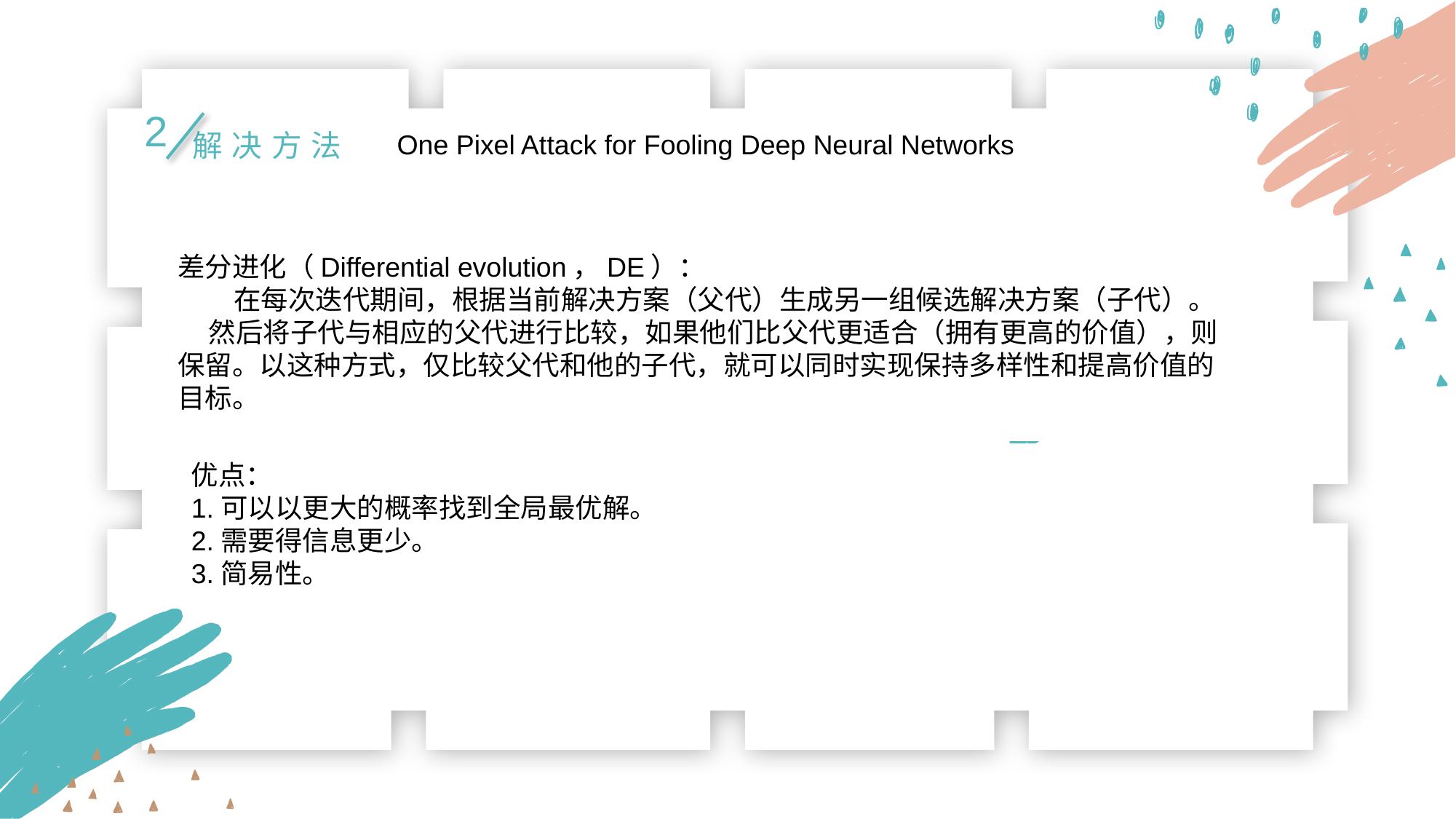

2
解决方法
One Pixel Attack for Fooling Deep Neural Networks

差分进化（Differential evolution，DE）：
        在每次迭代期间，根据当前解决方案（父代）生成另一组候选解决方案（子代）。        然后将子代与相应的父代进行比较，如果他们比父代更适合（拥有更高的价值），则保留。以这种方式，仅比较父代和他的子代，就可以同时实现保持多样性和提高价值的目标。
优点：
1.可以以更大的概率找到全局最优解。
2.需要得信息更少。
3.简易性。